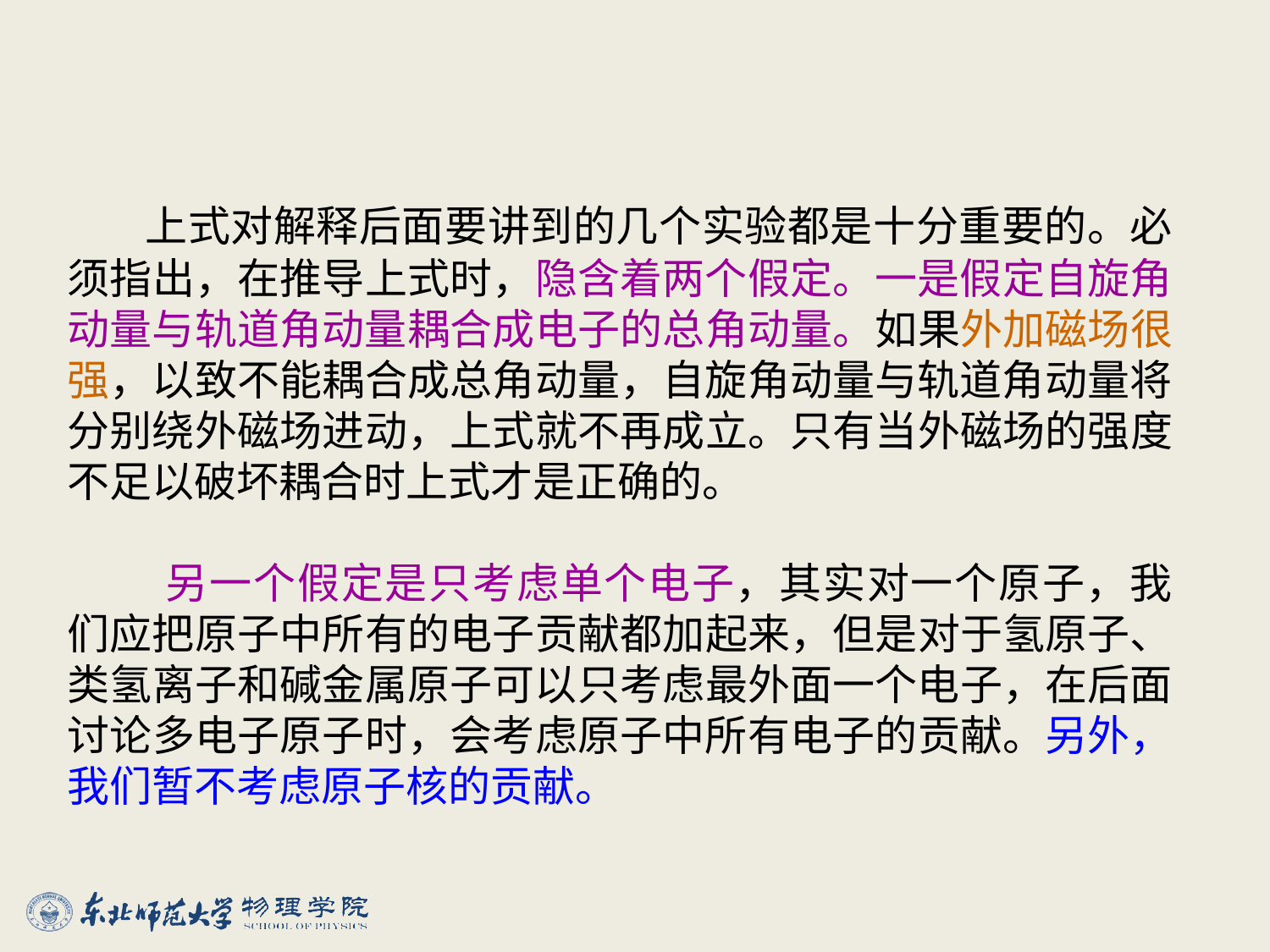

上式对解释后面要讲到的几个实验都是十分重要的。必须指出，在推导上式时，隐含着两个假定。一是假定自旋角动量与轨道角动量耦合成电子的总角动量。如果外加磁场很强，以致不能耦合成总角动量，自旋角动量与轨道角动量将分别绕外磁场进动，上式就不再成立。只有当外磁场的强度不足以破坏耦合时上式才是正确的。

    另一个假定是只考虑单个电子，其实对一个原子，我们应把原子中所有的电子贡献都加起来，但是对于氢原子、类氢离子和碱金属原子可以只考虑最外面一个电子，在后面讨论多电子原子时，会考虑原子中所有电子的贡献。另外，我们暂不考虑原子核的贡献。